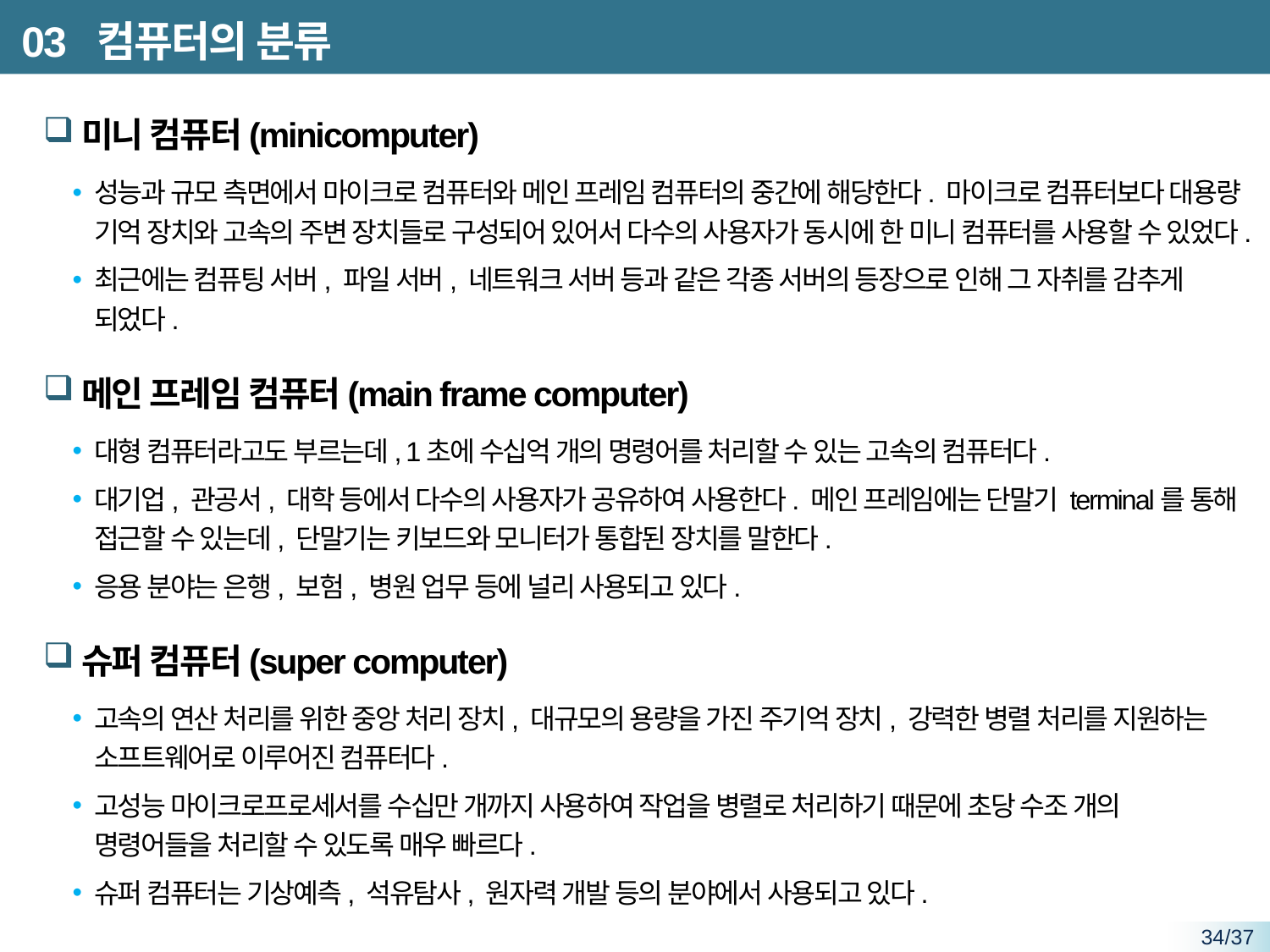

# 03  컴퓨터의 분류
미니 컴퓨터(minicomputer)
성능과 규모 측면에서 마이크로 컴퓨터와 메인 프레임 컴퓨터의 중간에 해당한다. 마이크로 컴퓨터보다 대용량 기억 장치와 고속의 주변 장치들로 구성되어 있어서 다수의 사용자가 동시에 한 미니 컴퓨터를 사용할 수 있었다.
최근에는 컴퓨팅 서버, 파일 서버, 네트워크 서버 등과 같은 각종 서버의 등장으로 인해 그 자취를 감추게 되었다.
메인 프레임 컴퓨터(main frame computer)
대형 컴퓨터라고도 부르는데, 1초에 수십억 개의 명령어를 처리할 수 있는 고속의 컴퓨터다.
대기업, 관공서, 대학 등에서 다수의 사용자가 공유하여 사용한다. 메인 프레임에는 단말기 terminal를 통해 접근할 수 있는데, 단말기는 키보드와 모니터가 통합된 장치를 말한다.
응용 분야는 은행, 보험, 병원 업무 등에 널리 사용되고 있다.
슈퍼 컴퓨터(super computer)
고속의 연산 처리를 위한 중앙 처리 장치, 대규모의 용량을 가진 주기억 장치, 강력한 병렬 처리를 지원하는 소프트웨어로 이루어진 컴퓨터다.
고성능 마이크로프로세서를 수십만 개까지 사용하여 작업을 병렬로 처리하기 때문에 초당 수조 개의 명령어들을 처리할 수 있도록 매우 빠르다.
슈퍼 컴퓨터는 기상예측, 석유탐사, 원자력 개발 등의 분야에서 사용되고 있다.